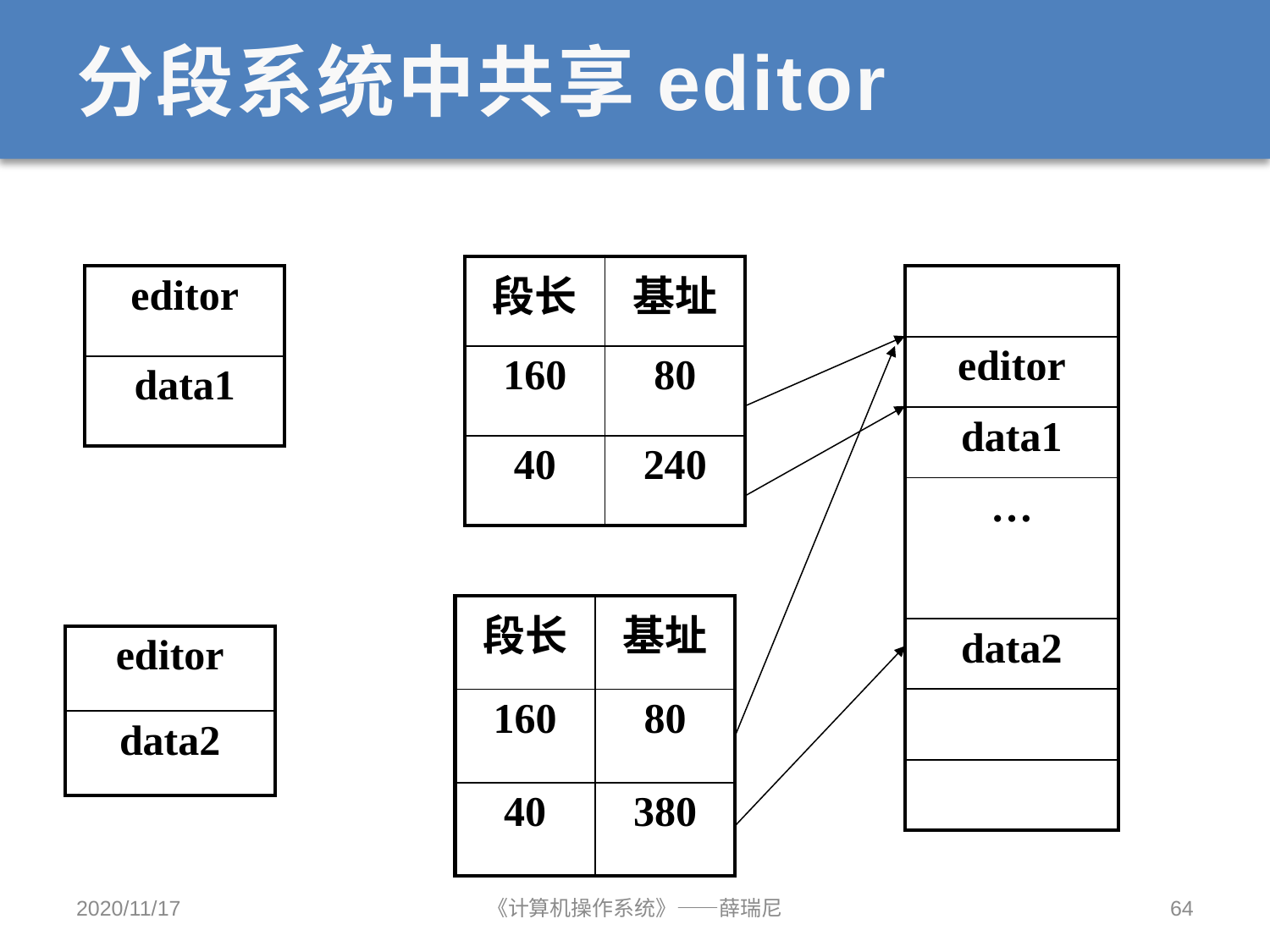

# 分段系统中共享editor
| 段长 | 基址 |
| --- | --- |
| 160 | 80 |
| 40 | 240 |
| editor |
| --- |
| data1 |
|  |
| --- |
| editor |
| data1 |
| … |
| data2 |
|  |
|  |

| 段长 | 基址 |
| --- | --- |
| 160 | 80 |
| 40 | 380 |
| editor |
| --- |
| data2 |

2020/11/17
《计算机操作系统》——薛瑞尼
64